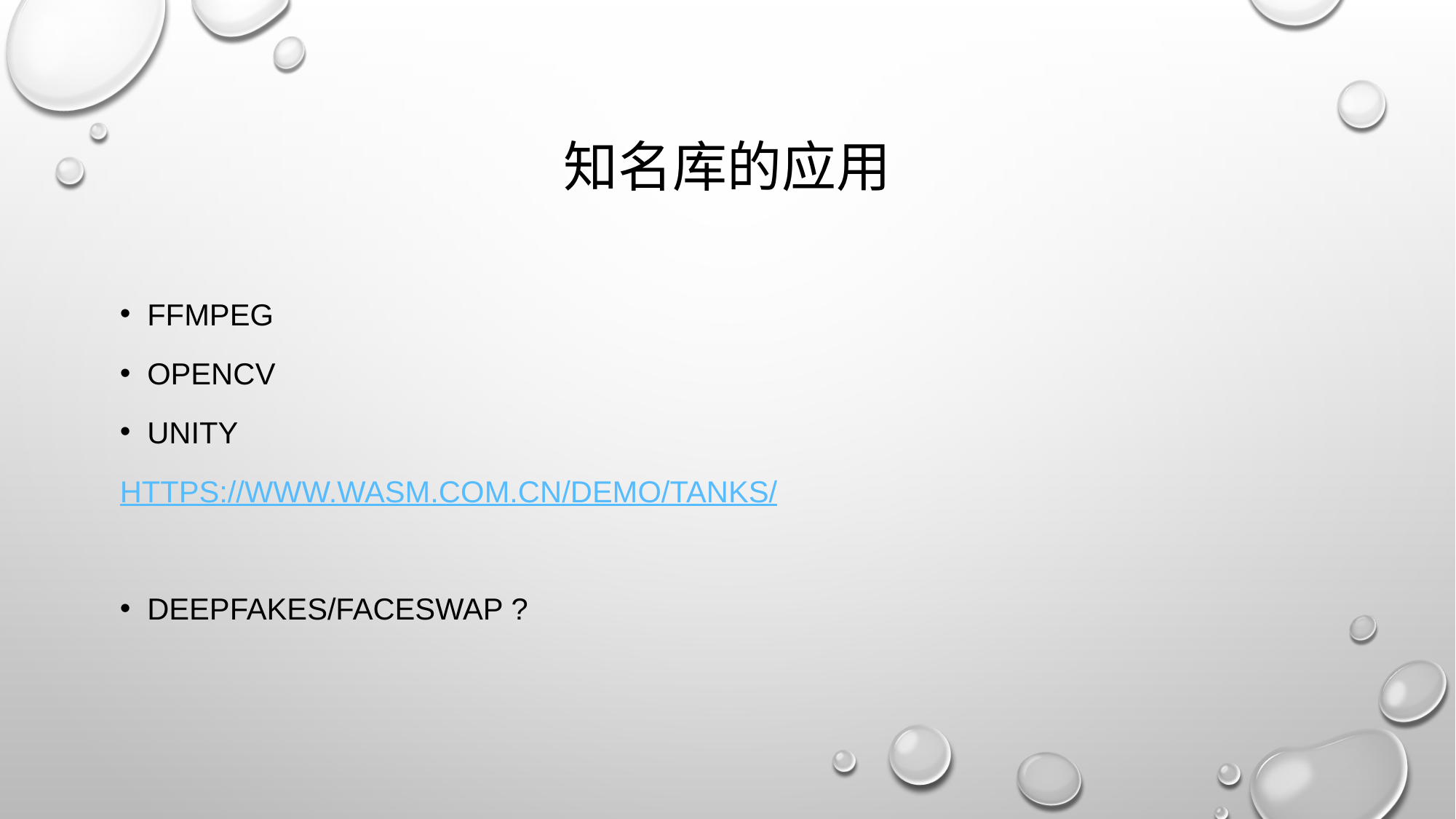

# 知名库的应用
Ffmpeg
opencv
Unity
	https://www.wasm.com.cn/demo/Tanks/

Deepfakes/faceswap ?